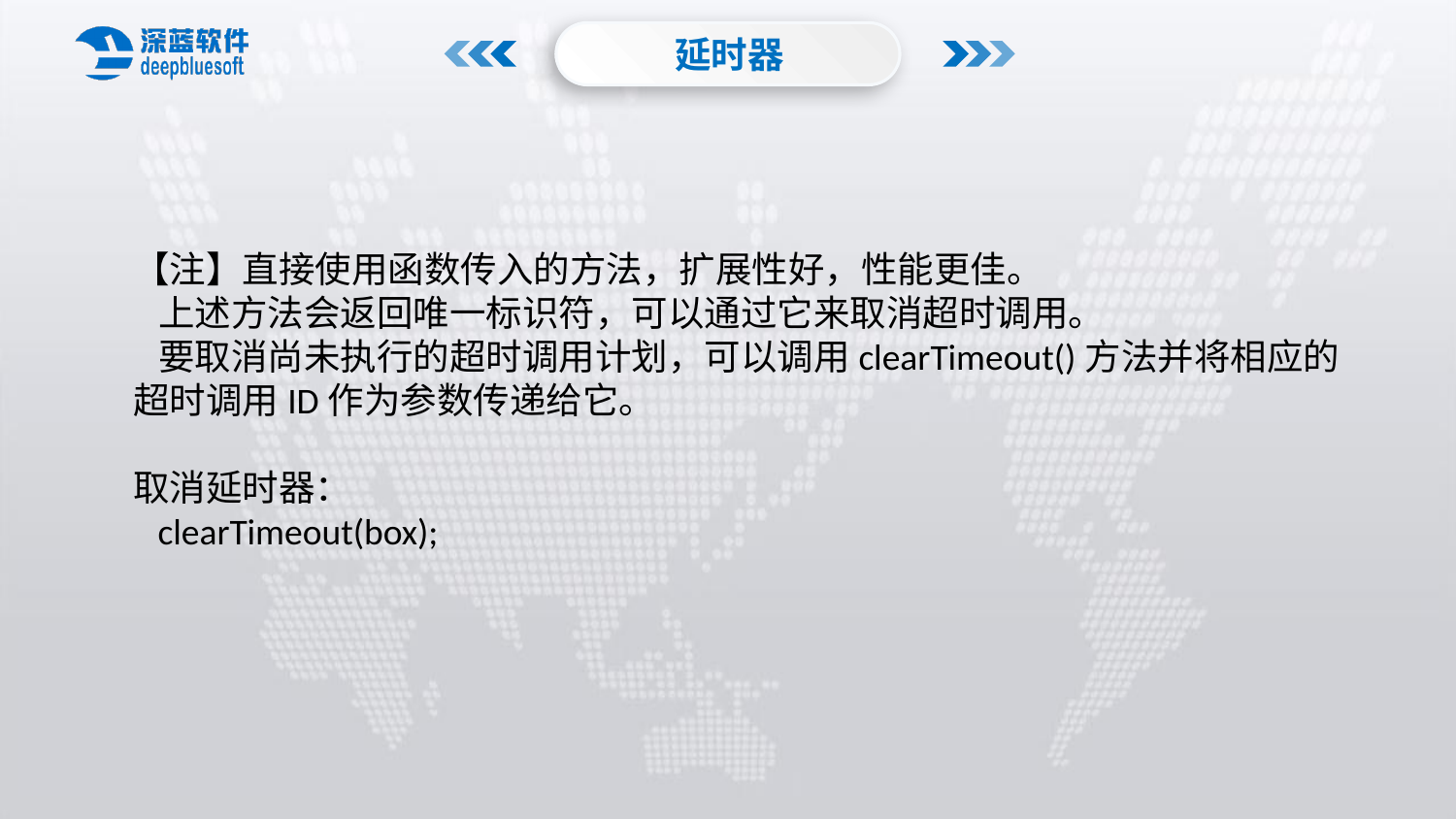

延时器

【注】直接使用函数传入的方法，扩展性好，性能更佳。
  上述方法会返回唯一标识符，可以通过它来取消超时调用。
  要取消尚未执行的超时调用计划，可以调用clearTimeout()方法并将相应的超时调用ID作为参数传递给它。

取消延时器：
   clearTimeout(box);